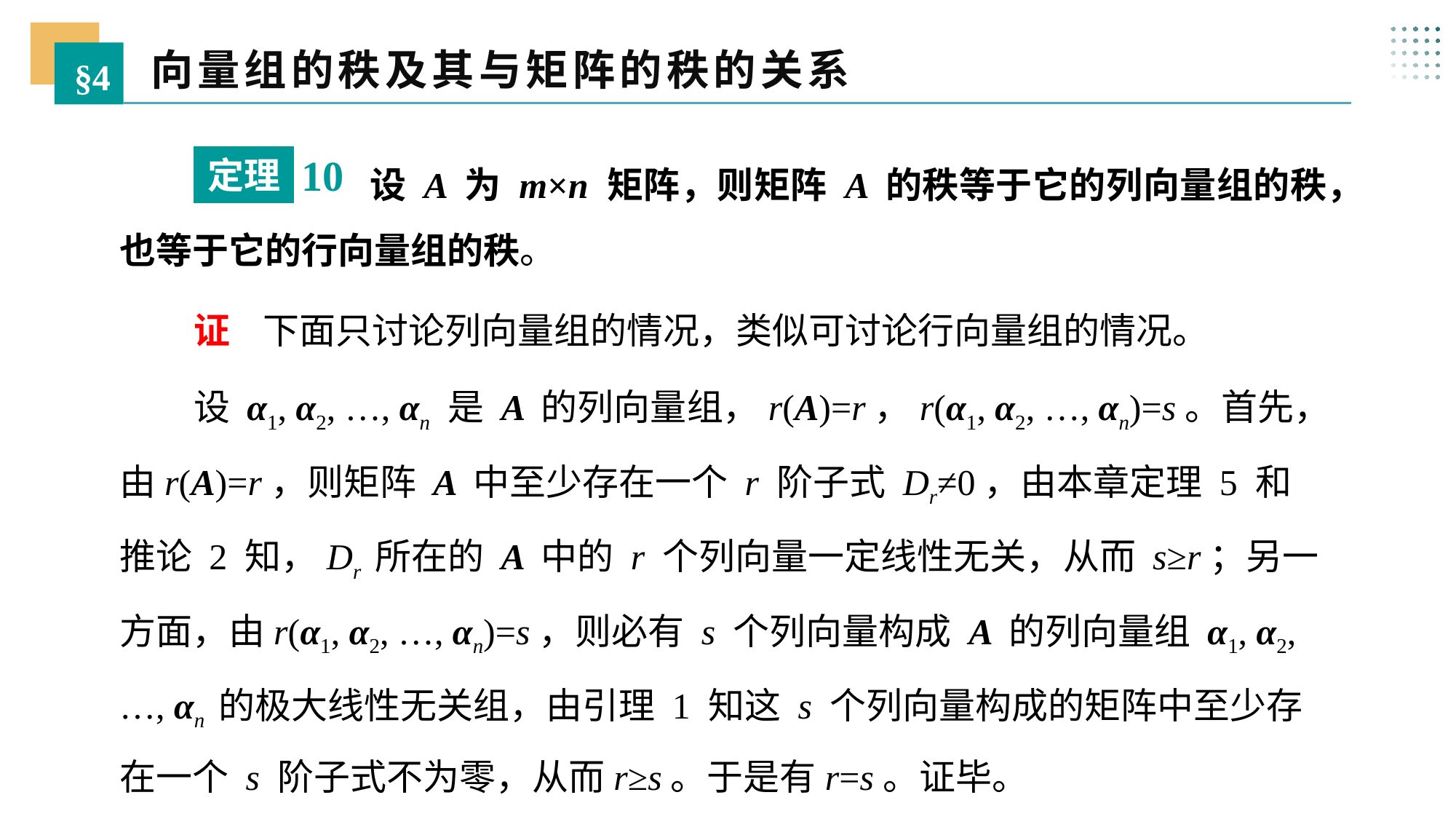

向量组的秩及其与矩阵的秩的关系
§4
                            设 A 为 m×n 矩阵，则矩阵 A 的秩等于它的列向量组的秩，也等于它的行向量组的秩。
10

定理
        证    下面只讨论列向量组的情况，类似可讨论行向量组的情况。
        设 α1, α2, …, αn 是 A 的列向量组，r(A)=r，r(α1, α2, …, αn)=s。首先，由r(A)=r，则矩阵 A 中至少存在一个 r 阶子式 Dr≠0，由本章定理 5 和推论 2 知，Dr 所在的 A 中的 r 个列向量一定线性无关，从而 s≥r；另一方面，由r(α1, α2, …, αn)=s，则必有 s 个列向量构成 A 的列向量组 α1, α2, …, αn 的极大线性无关组，由引理 1 知这 s 个列向量构成的矩阵中至少存在一个 s 阶子式不为零，从而r≥s。于是有r=s。证毕。